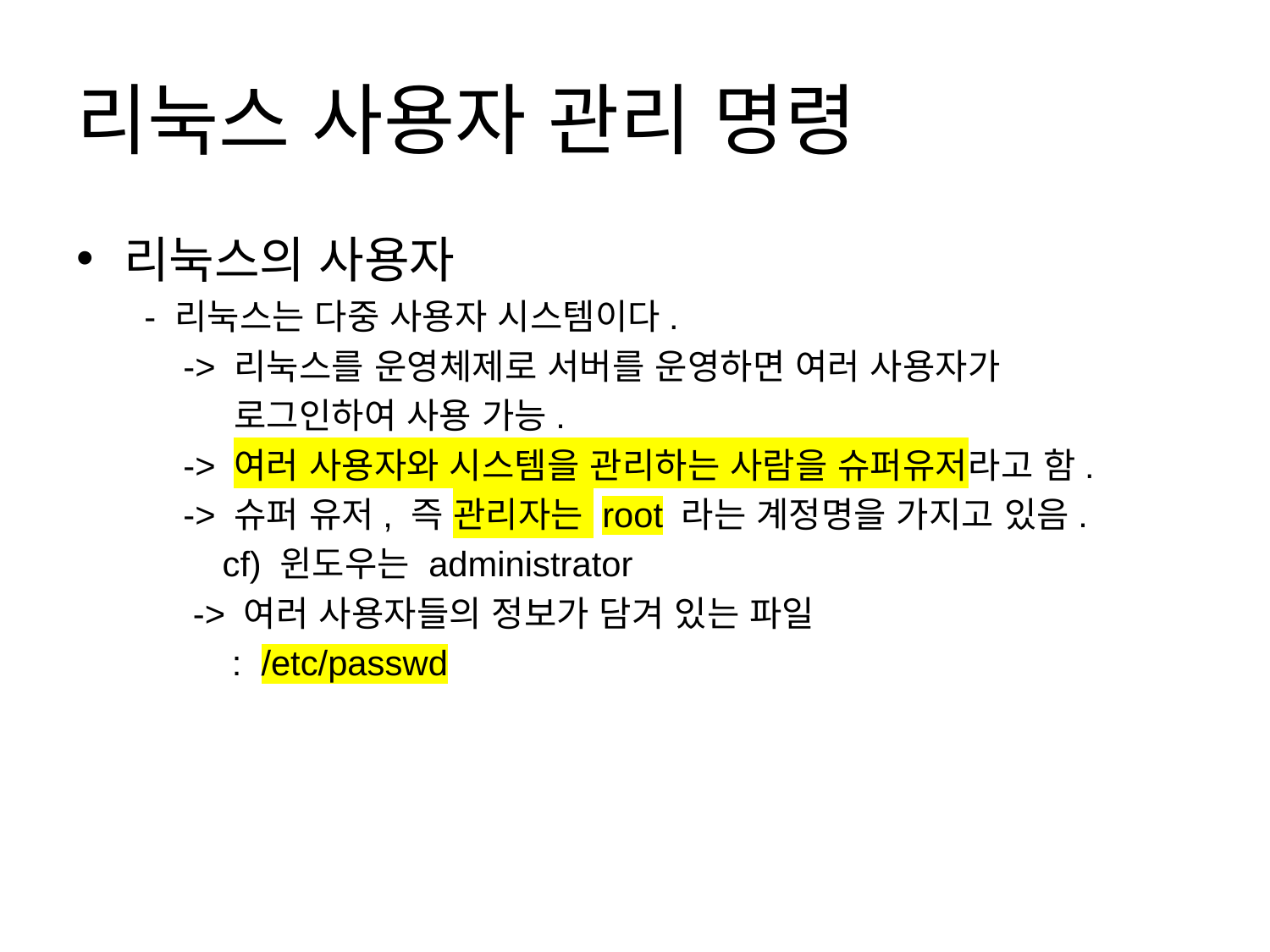

# 리눅스 사용자 관리 명령
리눅스의 사용자
       - 리눅스는 다중 사용자 시스템이다.
           -> 리눅스를 운영체제로 서버를 운영하면 여러 사용자가
               로그인하여 사용 가능.
           -> 여러 사용자와 시스템을 관리하는 사람을 슈퍼유저라고 함.
           -> 슈퍼 유저, 즉 관리자는 root 라는 계정명을 가지고 있음.
               cf) 윈도우는 administrator
            -> 여러 사용자들의 정보가 담겨 있는 파일
                :  /etc/passwd